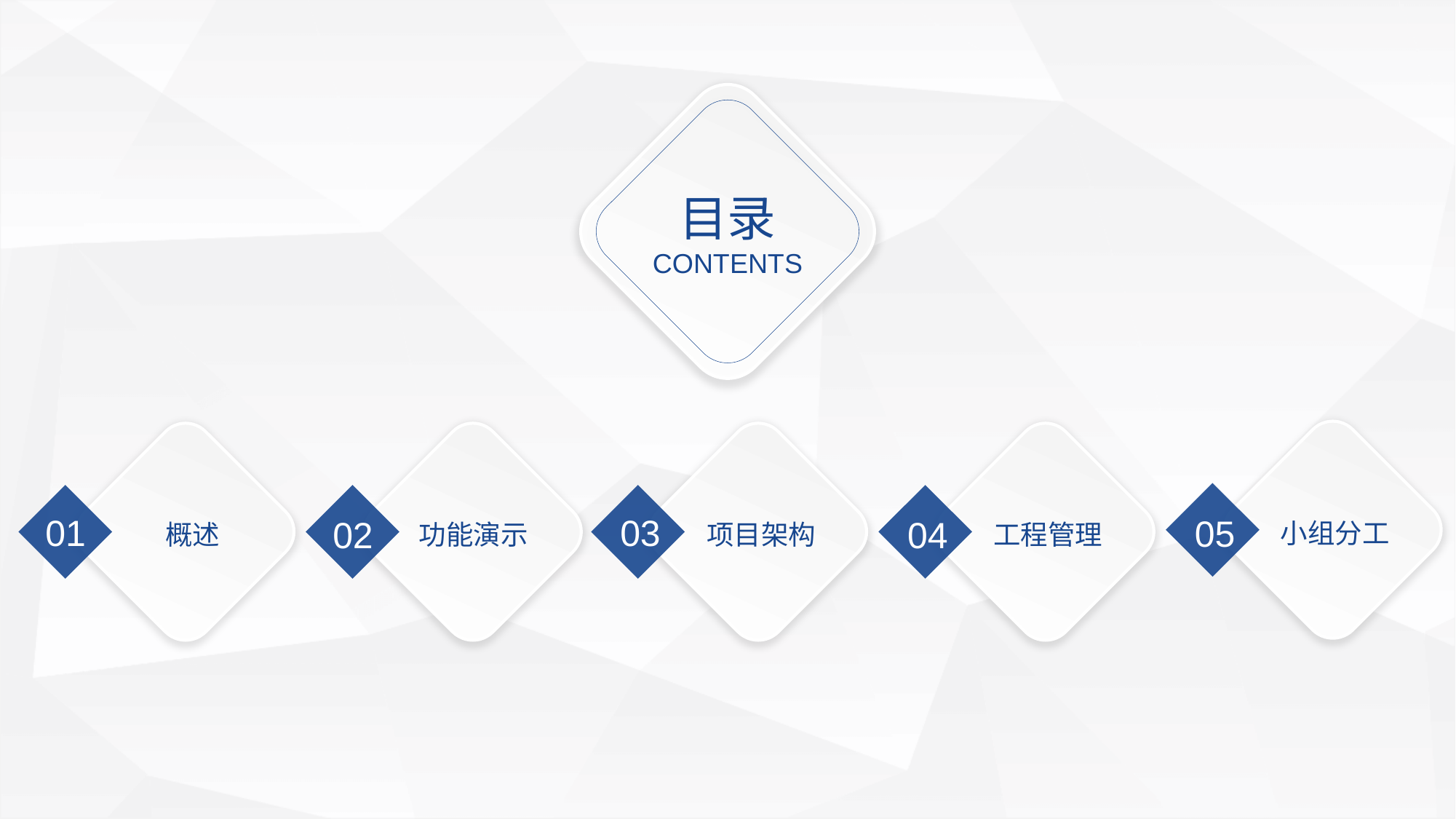

目录
CONTENTS

01
03
05
02
04
小组分工
概述
功能演示
项目架构
工程管理